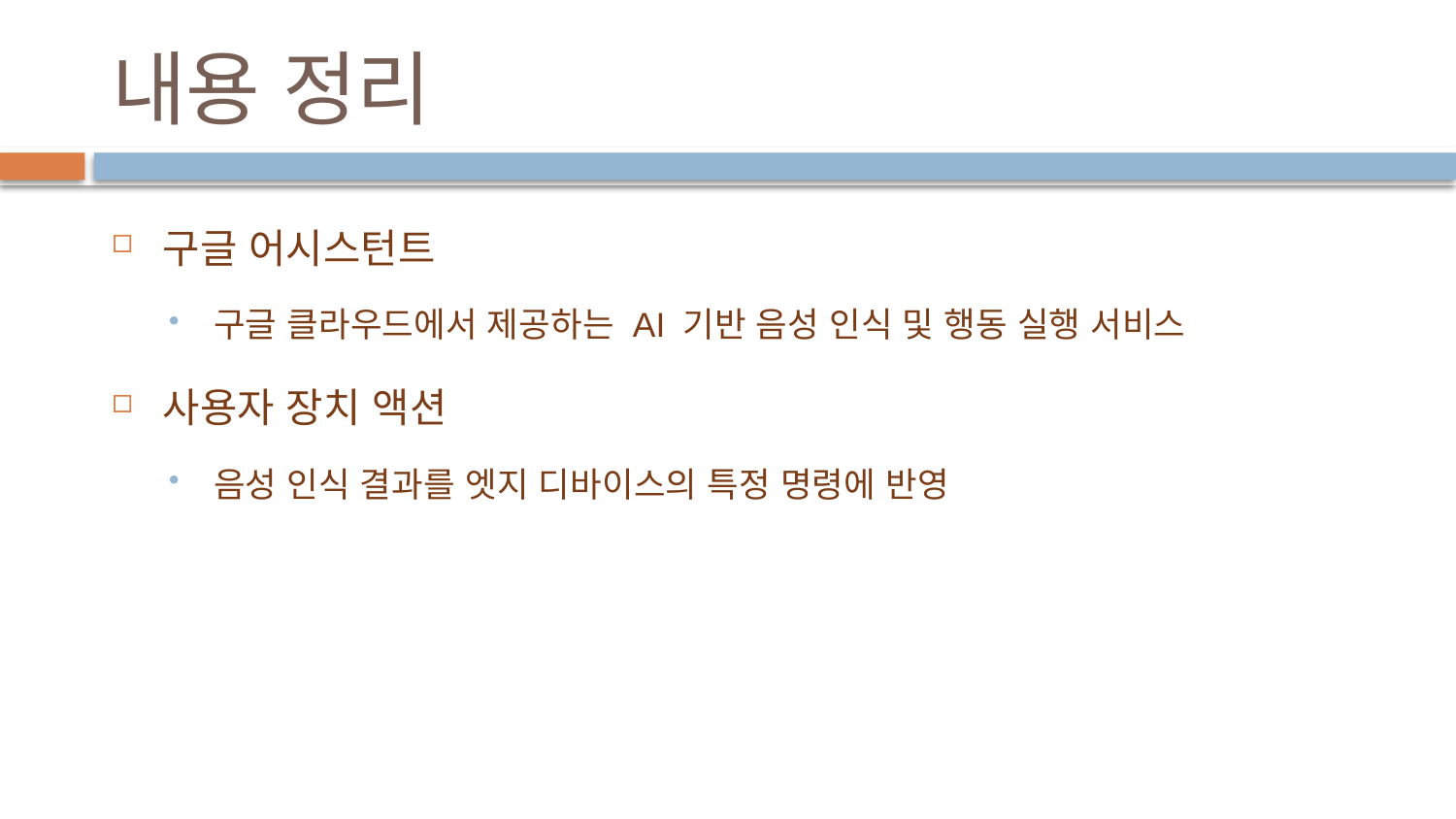

# 내용 정리
구글 어시스턴트
구글 클라우드에서 제공하는 AI 기반 음성 인식 및 행동 실행 서비스
사용자 장치 액션
음성 인식 결과를 엣지 디바이스의 특정 명령에 반영